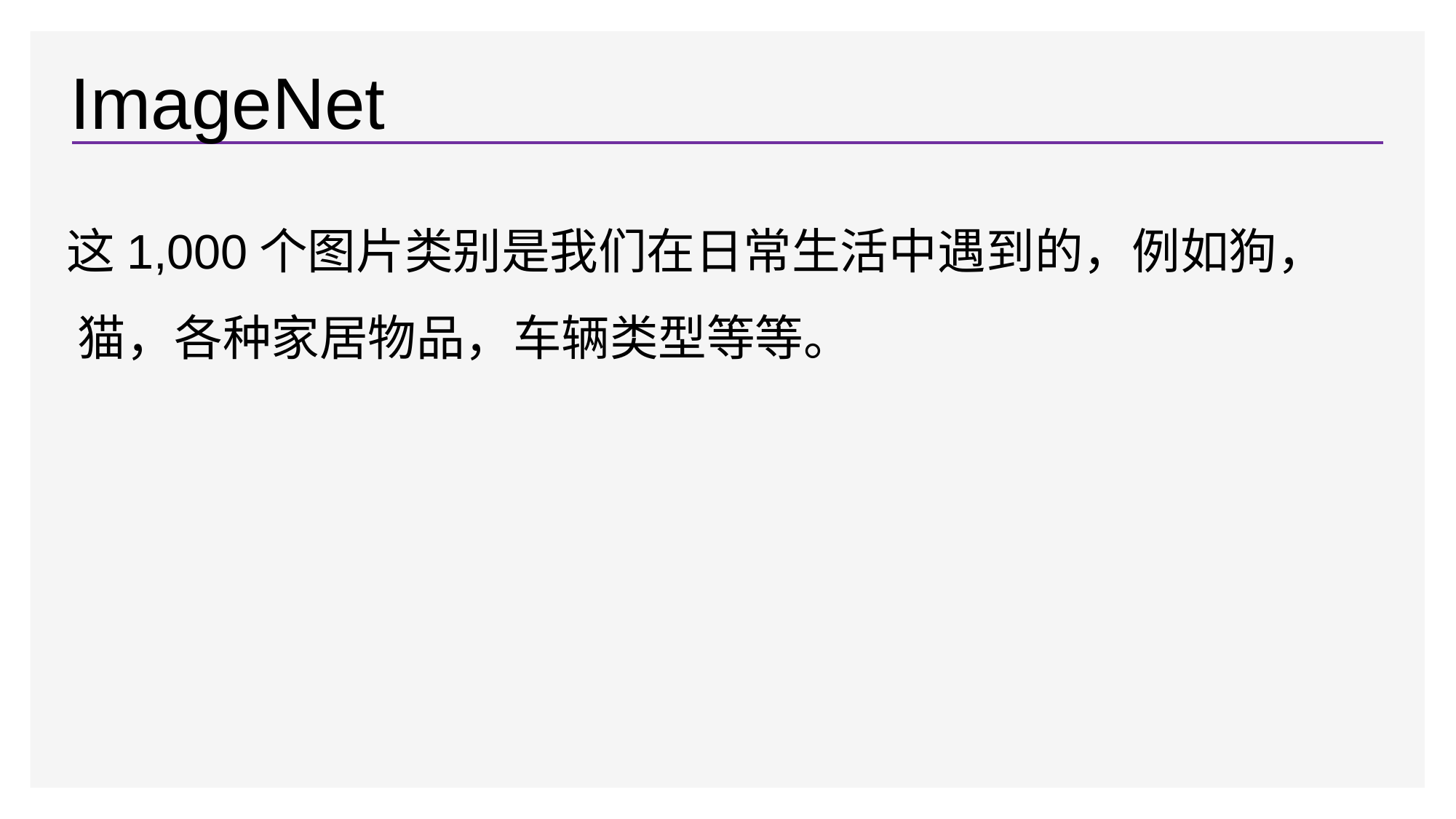

ImageNet
这1,000个图片类别是我们在日常生活中遇到的，例如狗， 猫，各种家居物品，车辆类型等等。